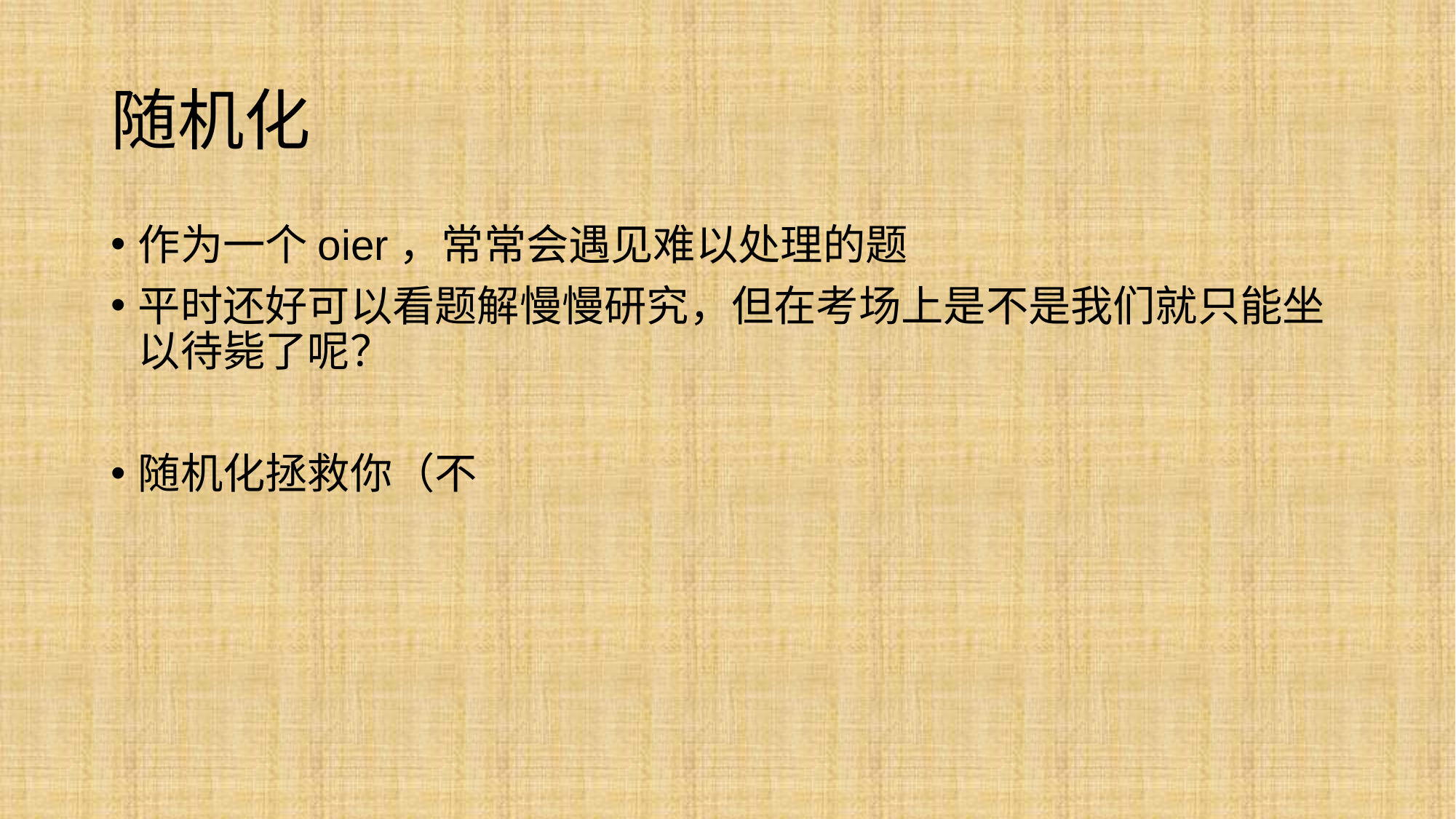

# 随机化
作为一个oier，常常会遇见难以处理的题
平时还好可以看题解慢慢研究，但在考场上是不是我们就只能坐以待毙了呢？

随机化拯救你（不